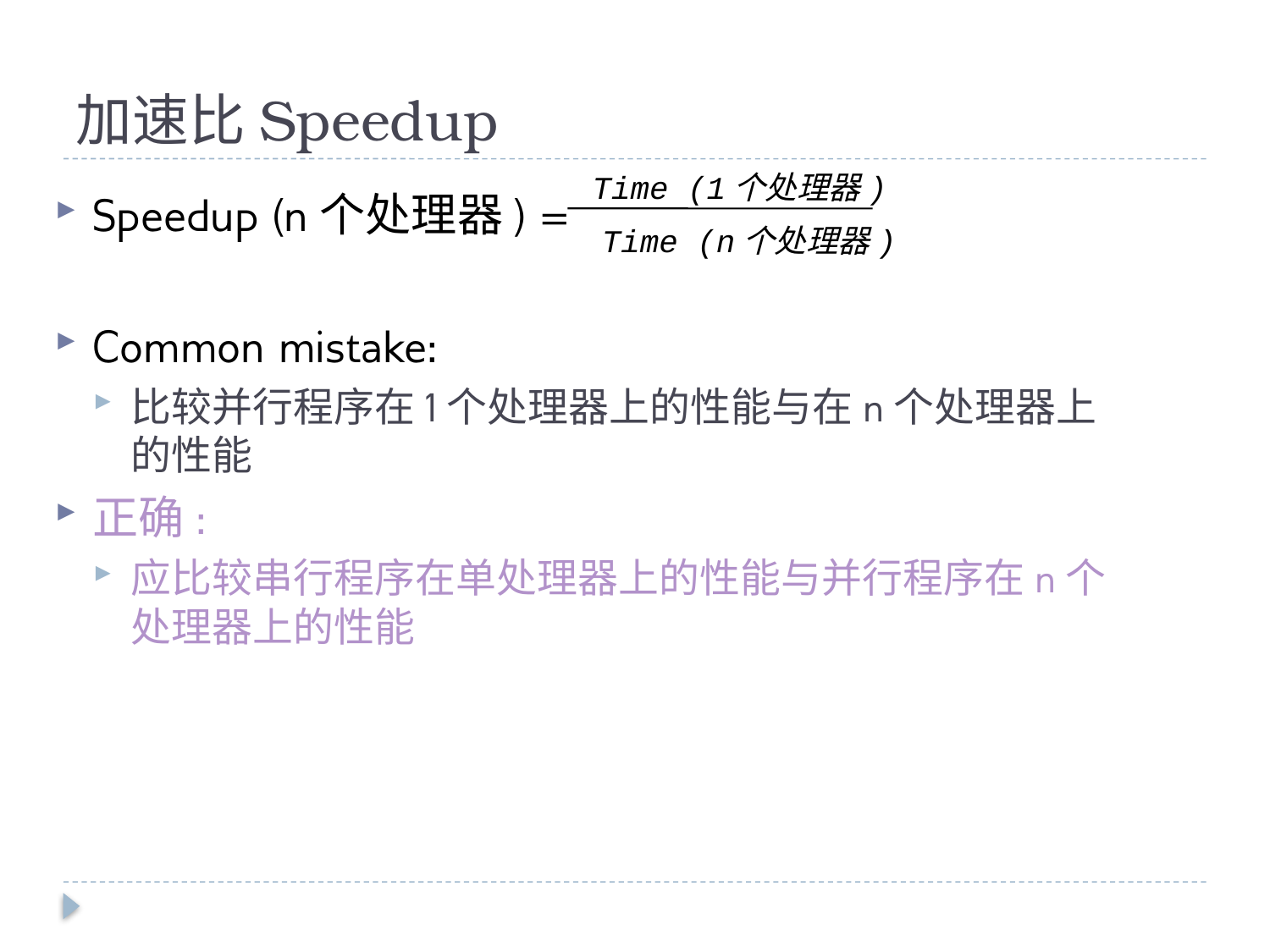

# 加速比Speedup
Time (1个处理器)

Time (n个处理器)
Speedup (n个处理器) =

Common mistake:
比较并行程序在1个处理器上的性能与在n个处理器上的性能
正确:
应比较串行程序在单处理器上的性能与并行程序在n个处理器上的性能